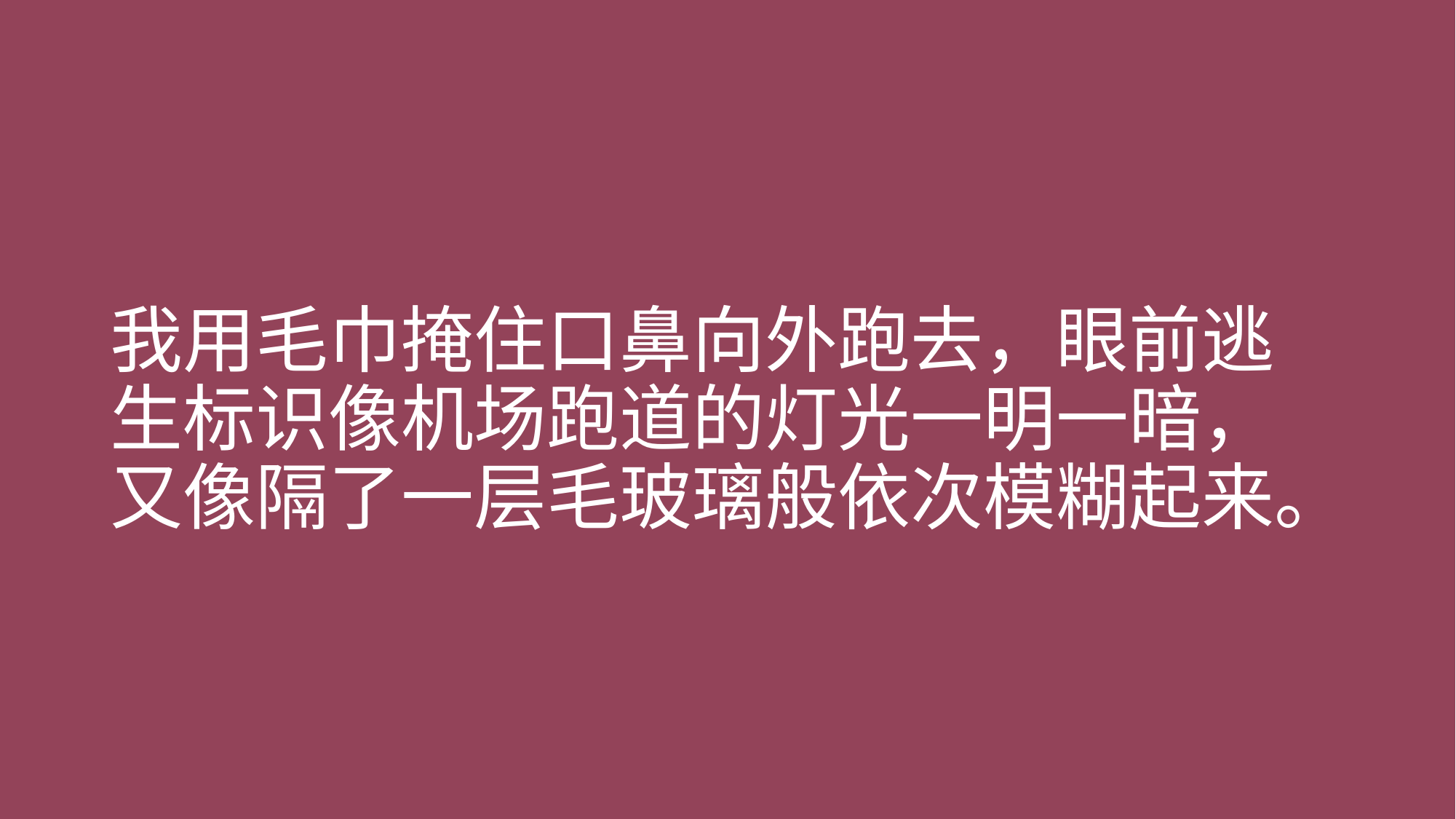

# 我用毛巾掩住口鼻向外跑去，眼前逃生标识像机场跑道的灯光一明一暗，又像隔了一层毛玻璃般依次模糊起来。